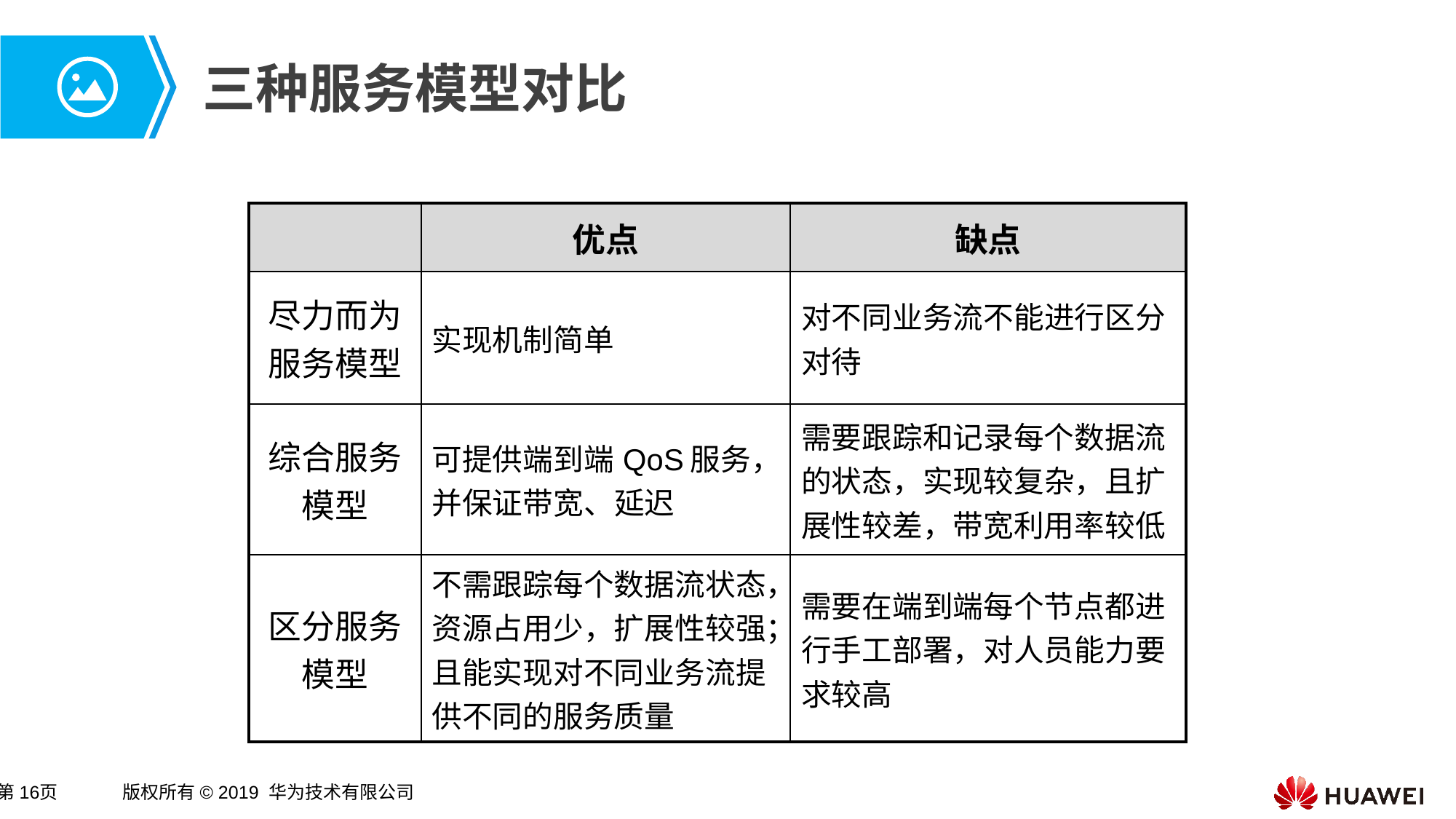

# 三种服务模型对比
|  | 优点 | 缺点 |
| --- | --- | --- |
| 尽力而为服务模型 | 实现机制简单 | 对不同业务流不能进行区分对待 |
| 综合服务模型 | 可提供端到端QoS服务，并保证带宽、延迟 | 需要跟踪和记录每个数据流的状态，实现较复杂，且扩展性较差，带宽利用率较低 |
| 区分服务模型 | 不需跟踪每个数据流状态，资源占用少，扩展性较强； 且能实现对不同业务流提供不同的服务质量 | 需要在端到端每个节点都进行手工部署，对人员能力要求较高 |